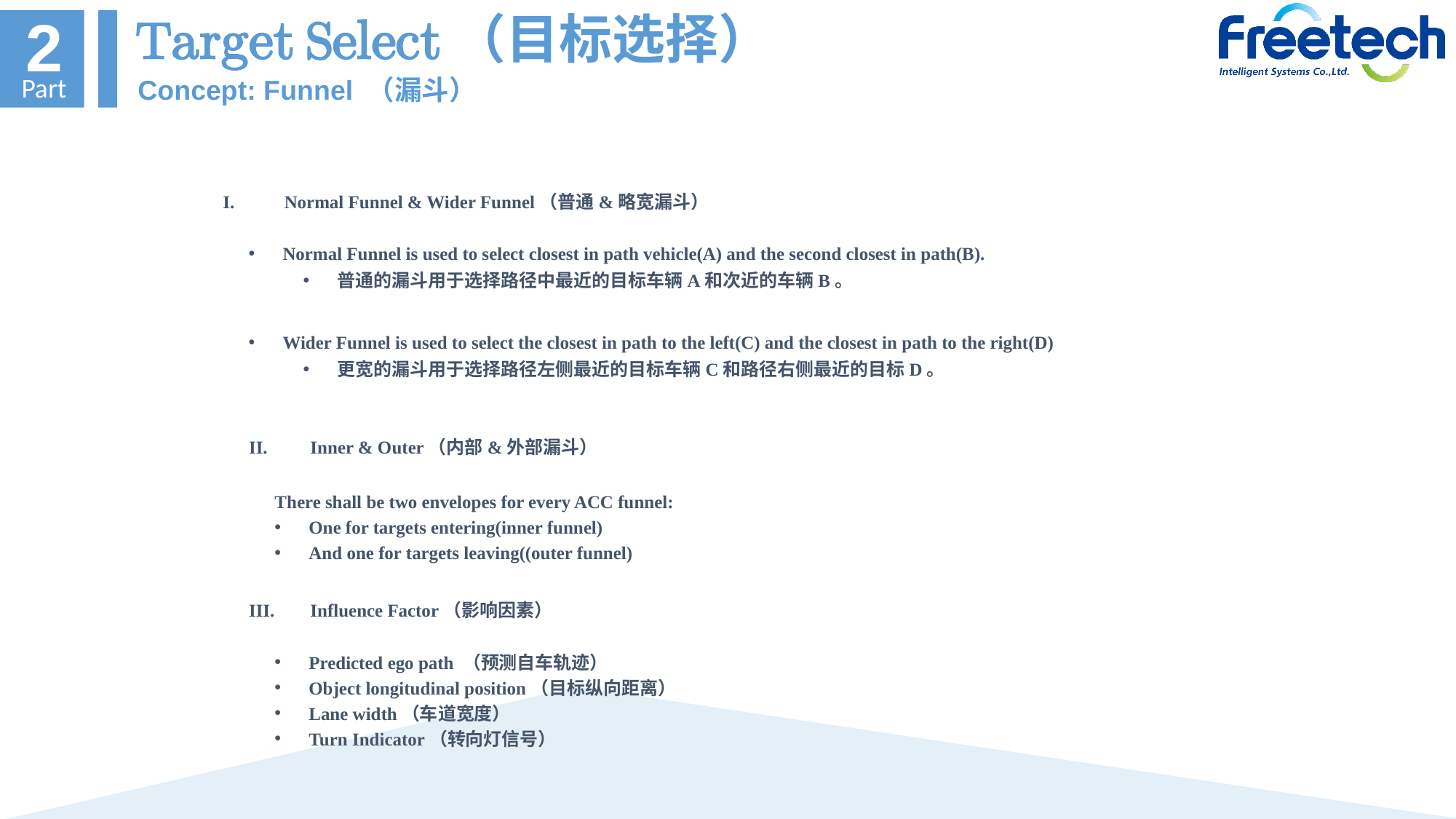

Target Select（目标选择）
2
Part

Concept: Funnel （漏斗）
Normal Funnel & Wider Funnel（普通&略宽漏斗）
Normal Funnel is used to select closest in path vehicle(A) and the second closest in path(B).
普通的漏斗用于选择路径中最近的目标车辆A和次近的车辆B。

Wider Funnel is used to select the closest in path to the left(C) and the closest in path to the right(D)
更宽的漏斗用于选择路径左侧最近的目标车辆C和路径右侧最近的目标D。
Inner & Outer（内部&外部漏斗）
There shall be two envelopes for every ACC funnel:
One for targets entering(inner funnel)
And one for targets leaving((outer funnel)
Influence Factor（影响因素）
Predicted ego path （预测自车轨迹）
Object longitudinal position（目标纵向距离）
Lane width（车道宽度）
Turn Indicator（转向灯信号）